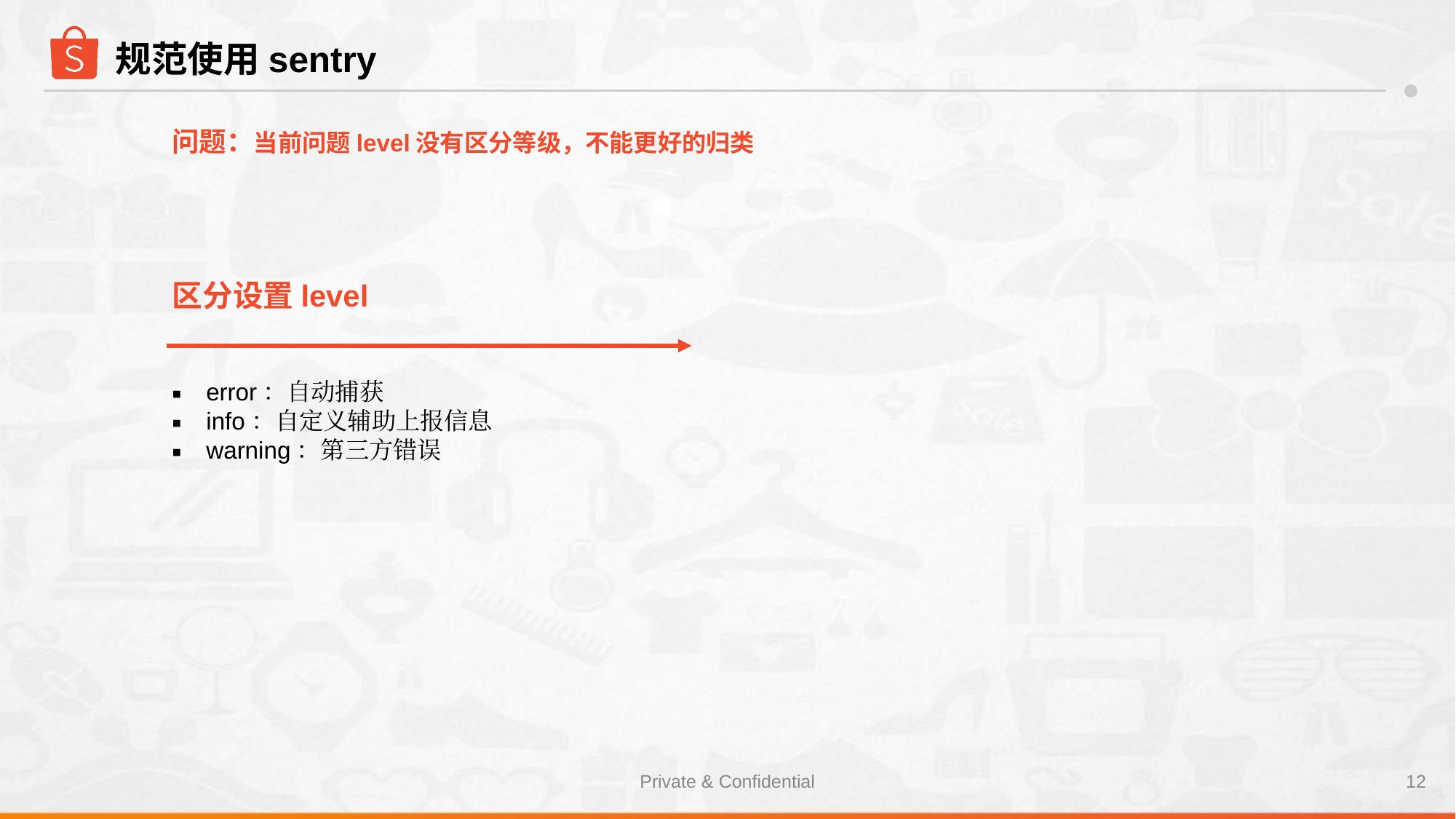

# 规范使用sentry
问题：当前问题level没有区分等级，不能更好的归类

区分设置level
error：自动捕获
info：自定义辅助上报信息
warning：第三方错误

Private & Confidential
12